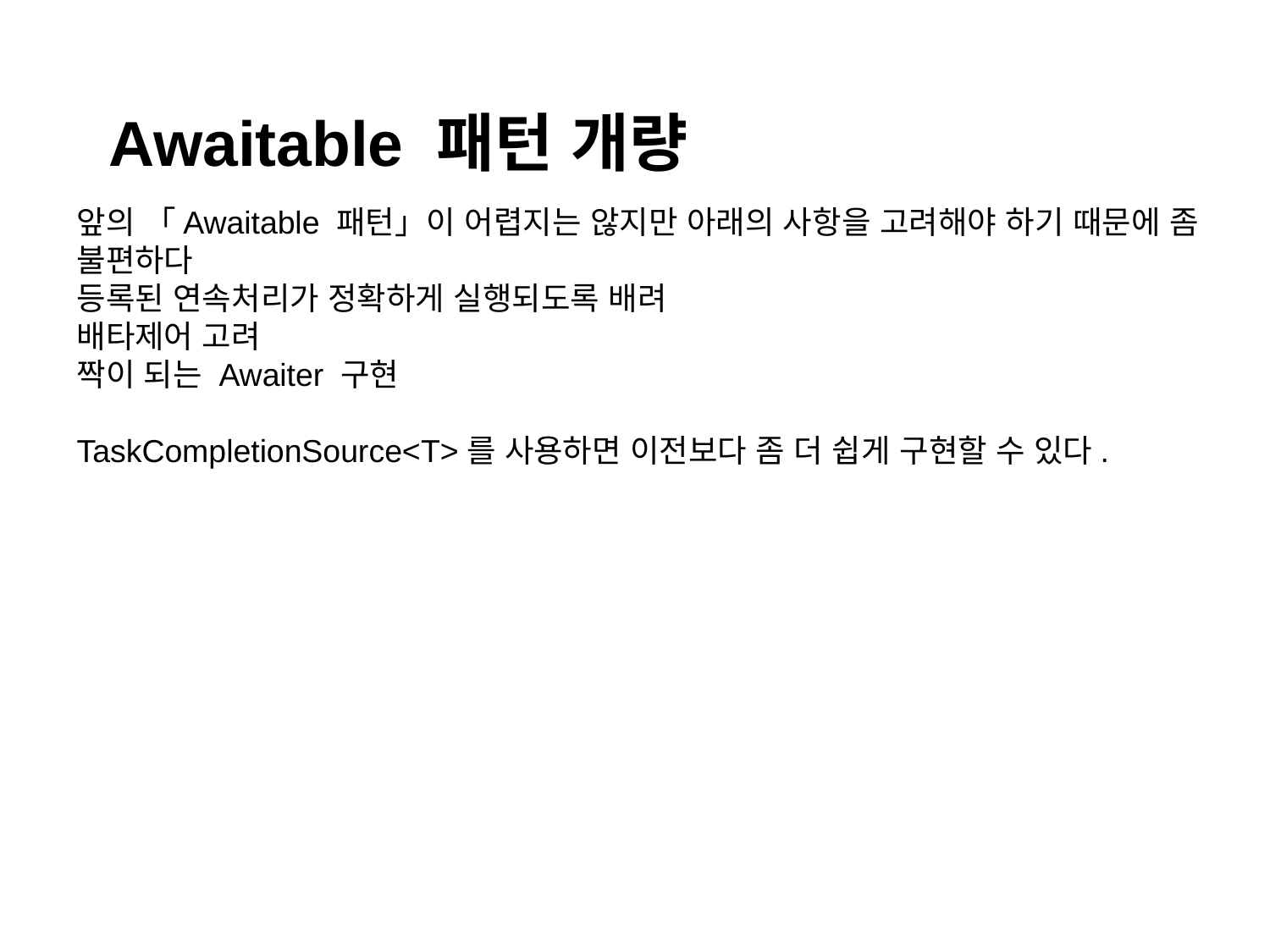

Awaitable 패턴 개량
앞의 「Awaitable 패턴」이 어렵지는 않지만 아래의 사항을 고려해야 하기 때문에 좀 불편하다
등록된 연속처리가 정확하게 실행되도록 배려
배타제어 고려
짝이 되는 Awaiter 구현
TaskCompletionSource<T>를 사용하면 이전보다 좀 더 쉽게 구현할 수 있다.